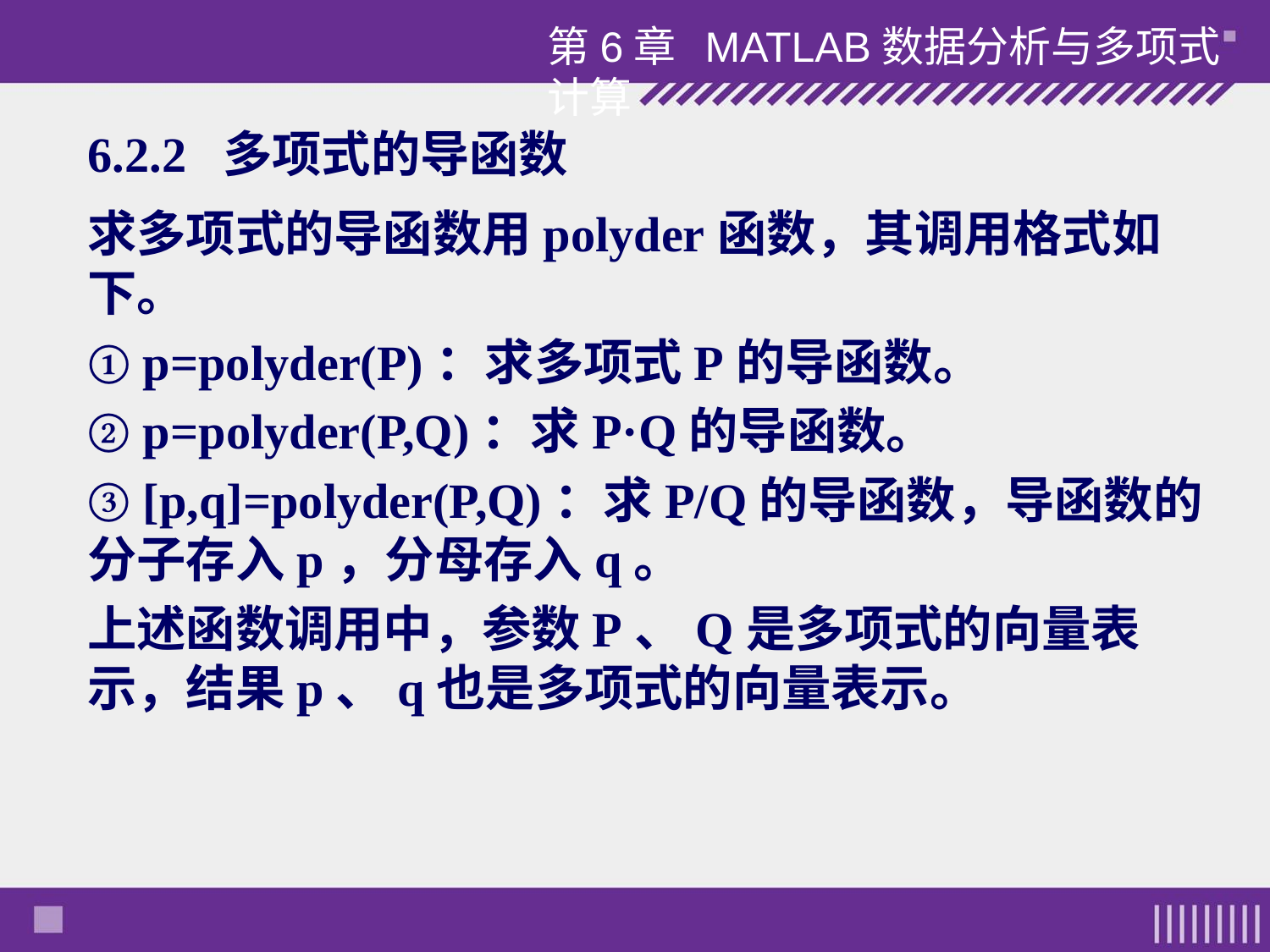

第6章  MATLAB数据分析与多项式计算
# 6.2.2  多项式的导函数
求多项式的导函数用polyder函数，其调用格式如下。
① p=polyder(P)：求多项式P的导函数。
② p=polyder(P,Q)：求P·Q的导函数。
③ [p,q]=polyder(P,Q)：求P/Q的导函数，导函数的分子存入p，分母存入q。
上述函数调用中，参数P、Q是多项式的向量表示，结果p、q也是多项式的向量表示。